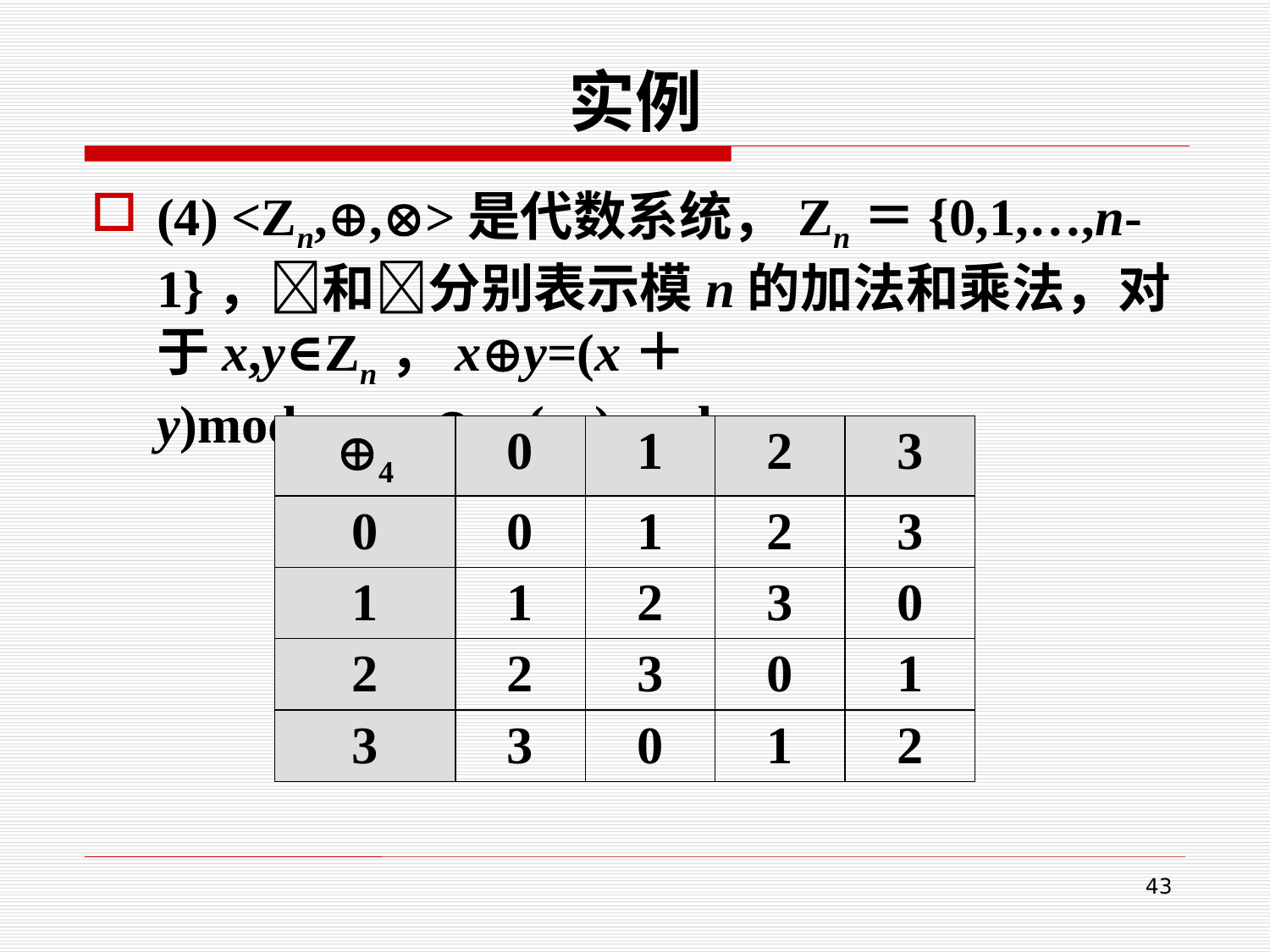

# 实例
(4) <Zn,⊕,⊗>是代数系统，Zn＝{0,1,…,n-1}，⊕和⊗分别表示模n的加法和乘法，对于x,y∈Zn，x⊕y=(x＋y)modn，x⊗y=(xy)modn
| ⊕4 | 0 | 1 | 2 | 3 |
| --- | --- | --- | --- | --- |
| 0 | 0 | 1 | 2 | 3 |
| 1 | 1 | 2 | 3 | 0 |
| 2 | 2 | 3 | 0 | 1 |
| 3 | 3 | 0 | 1 | 2 |
43